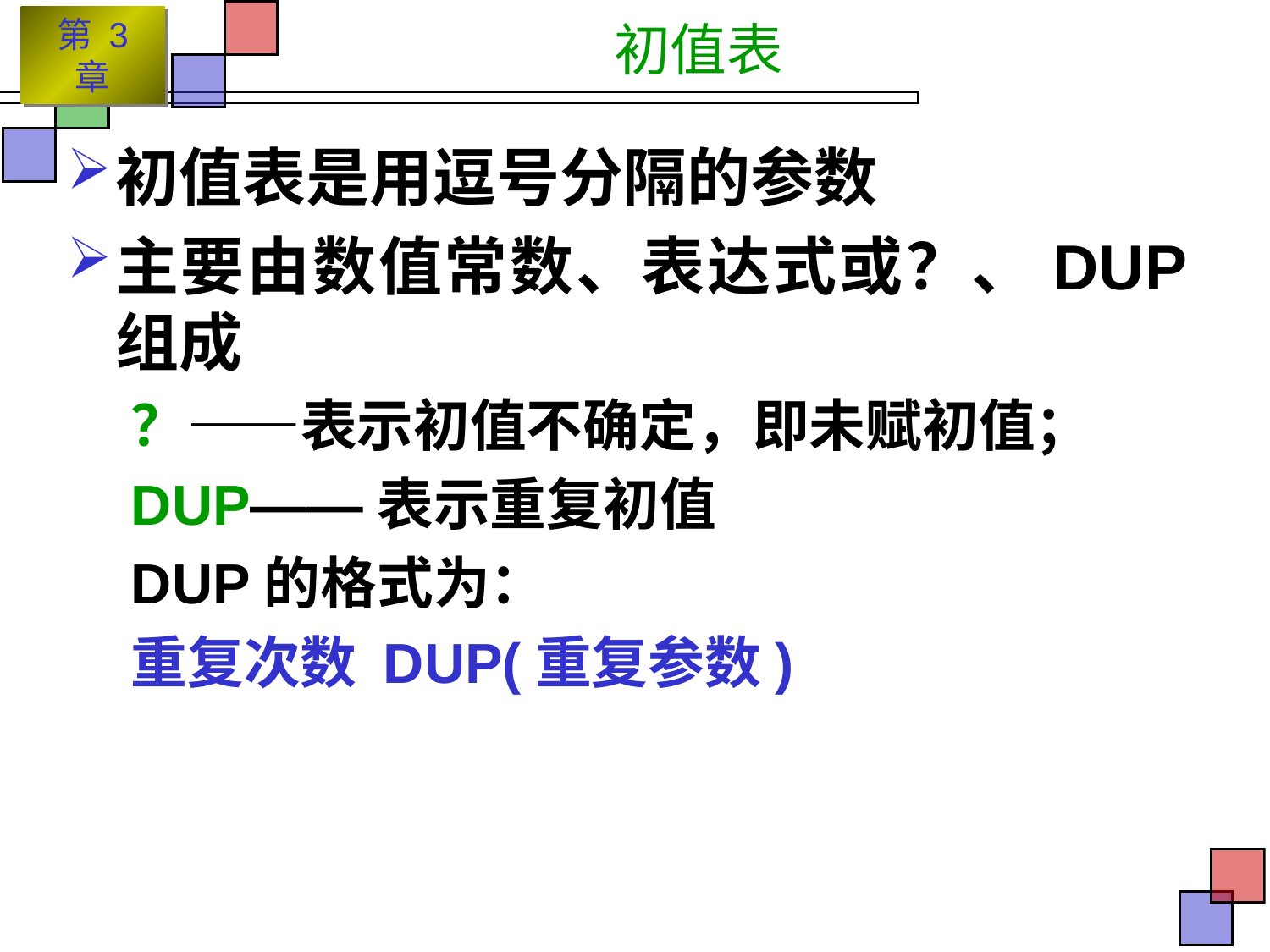

# 初值表
初值表是用逗号分隔的参数
主要由数值常数、表达式或？、DUP组成
？——表示初值不确定，即未赋初值；
DUP——表示重复初值
DUP的格式为：
重复次数 DUP(重复参数)